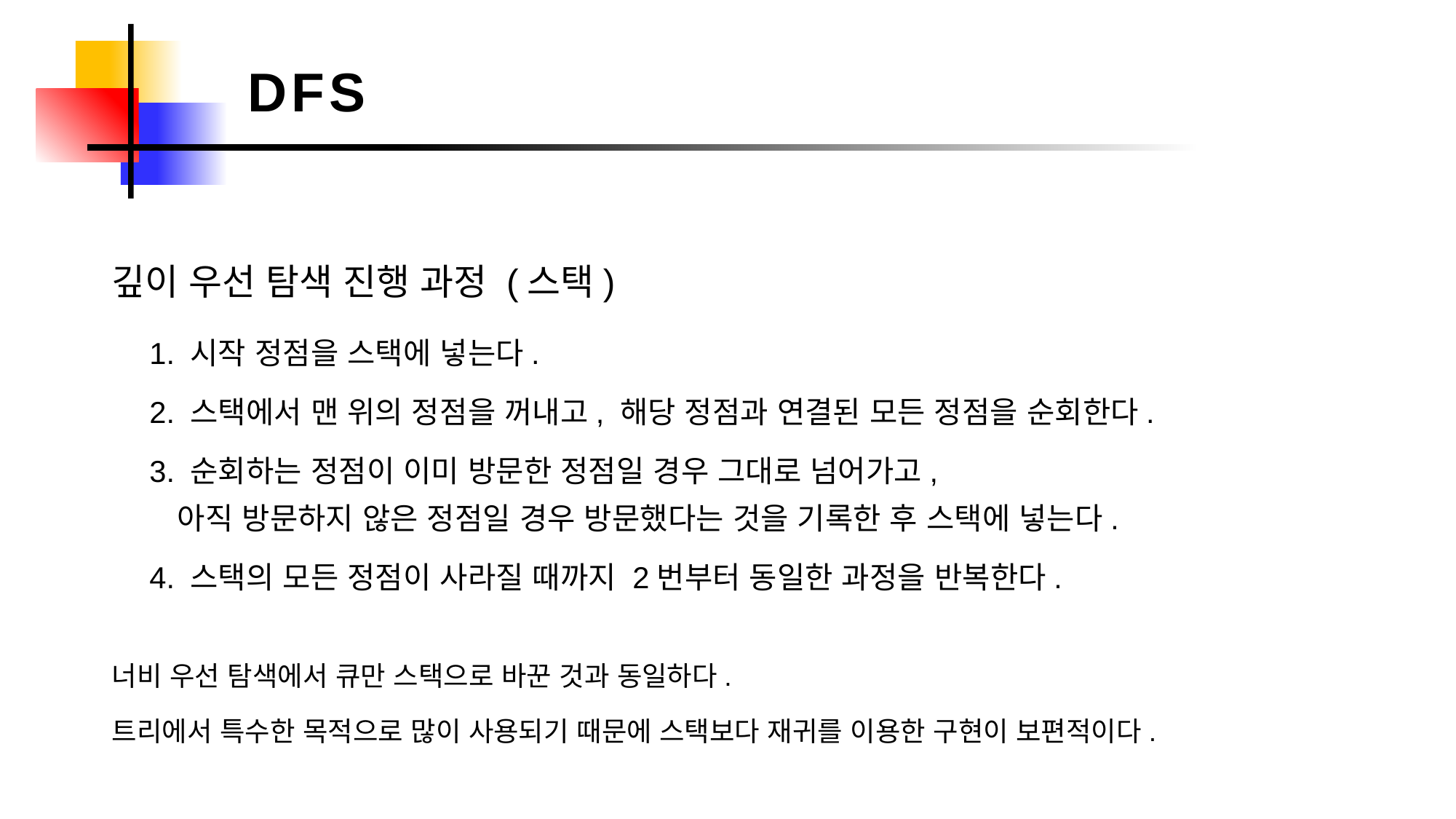

DFS
깊이 우선 탐색 진행 과정 (스택)
1. 시작 정점을 스택에 넣는다.
2. 스택에서 맨 위의 정점을 꺼내고, 해당 정점과 연결된 모든 정점을 순회한다.
3. 순회하는 정점이 이미 방문한 정점일 경우 그대로 넘어가고,
아직 방문하지 않은 정점일 경우 방문했다는 것을 기록한 후 스택에 넣는다.
4. 스택의 모든 정점이 사라질 때까지 2번부터 동일한 과정을 반복한다.
너비 우선 탐색에서 큐만 스택으로 바꾼 것과 동일하다.
트리에서 특수한 목적으로 많이 사용되기 때문에 스택보다 재귀를 이용한 구현이 보편적이다.